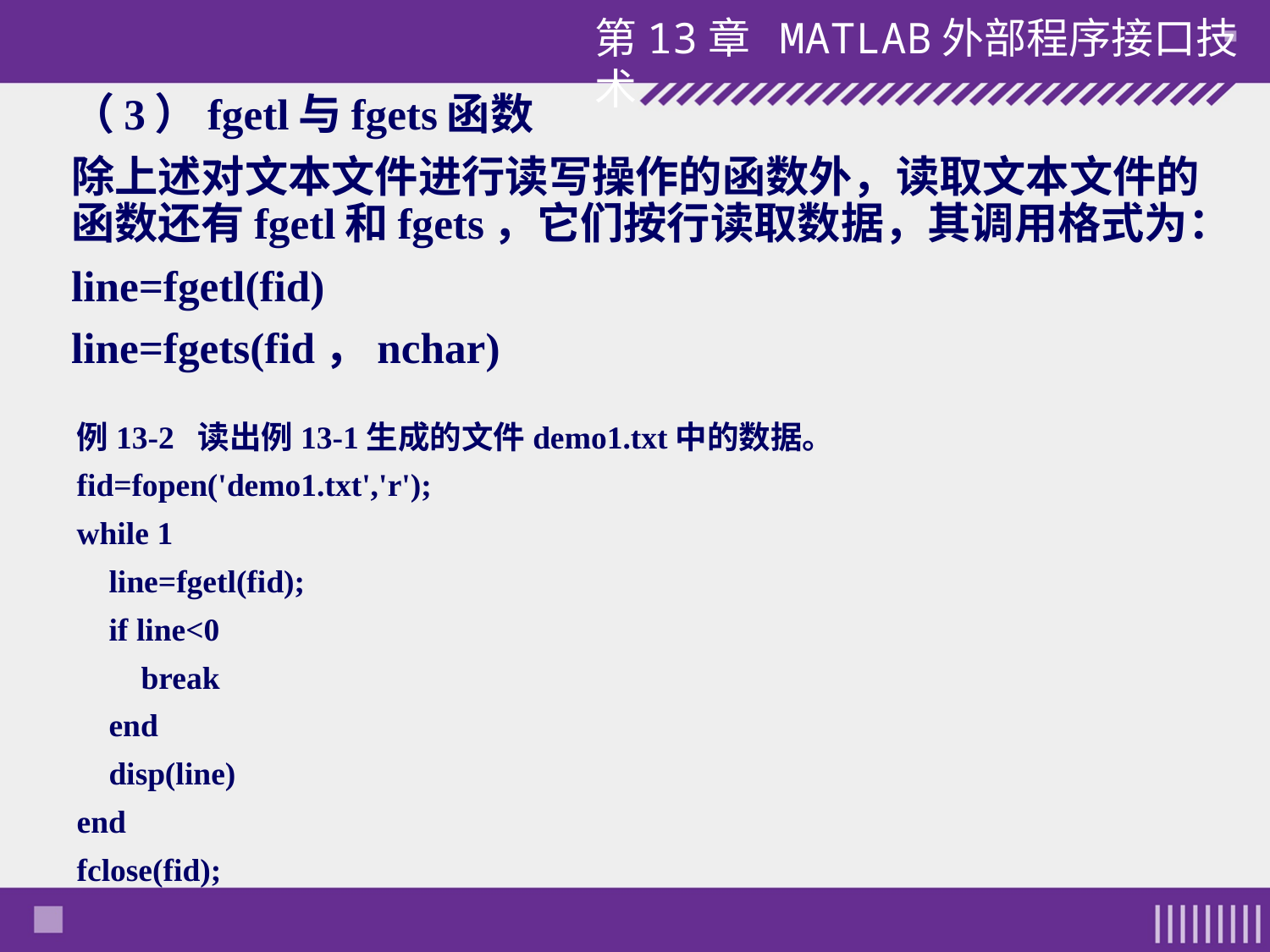

（3）fgetl与fgets函数
除上述对文本文件进行读写操作的函数外，读取文本文件的函数还有fgetl和fgets，它们按行读取数据，其调用格式为：
line=fgetl(fid)
line=fgets(fid，nchar)
例13-2  读出例13-1生成的文件demo1.txt中的数据。
fid=fopen('demo1.txt','r');
while 1
    line=fgetl(fid);
    if line<0
        break
    end
    disp(line)
end
fclose(fid);